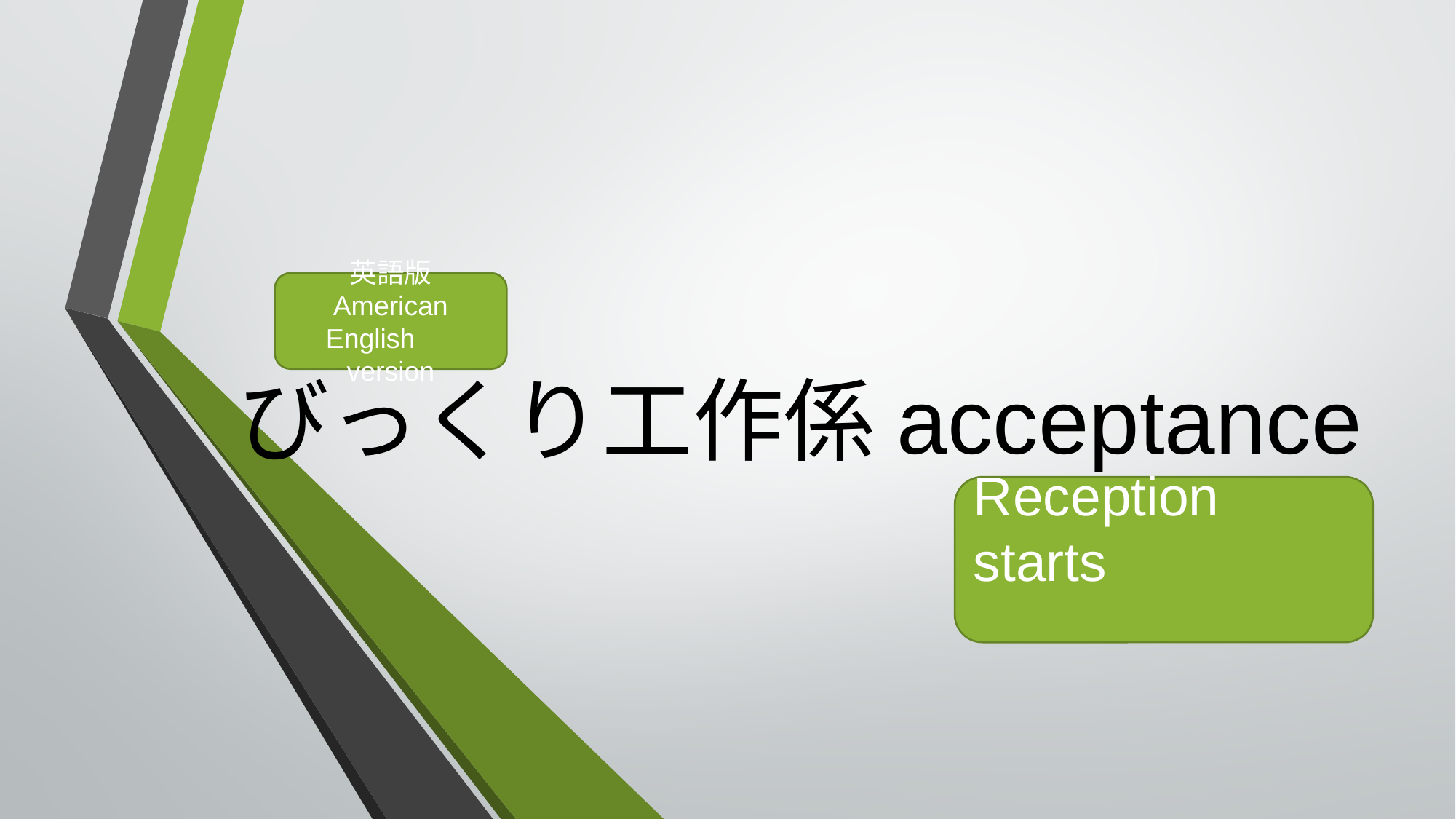

# びっくり工作係acceptance

英語版
American English　version

Reception starts